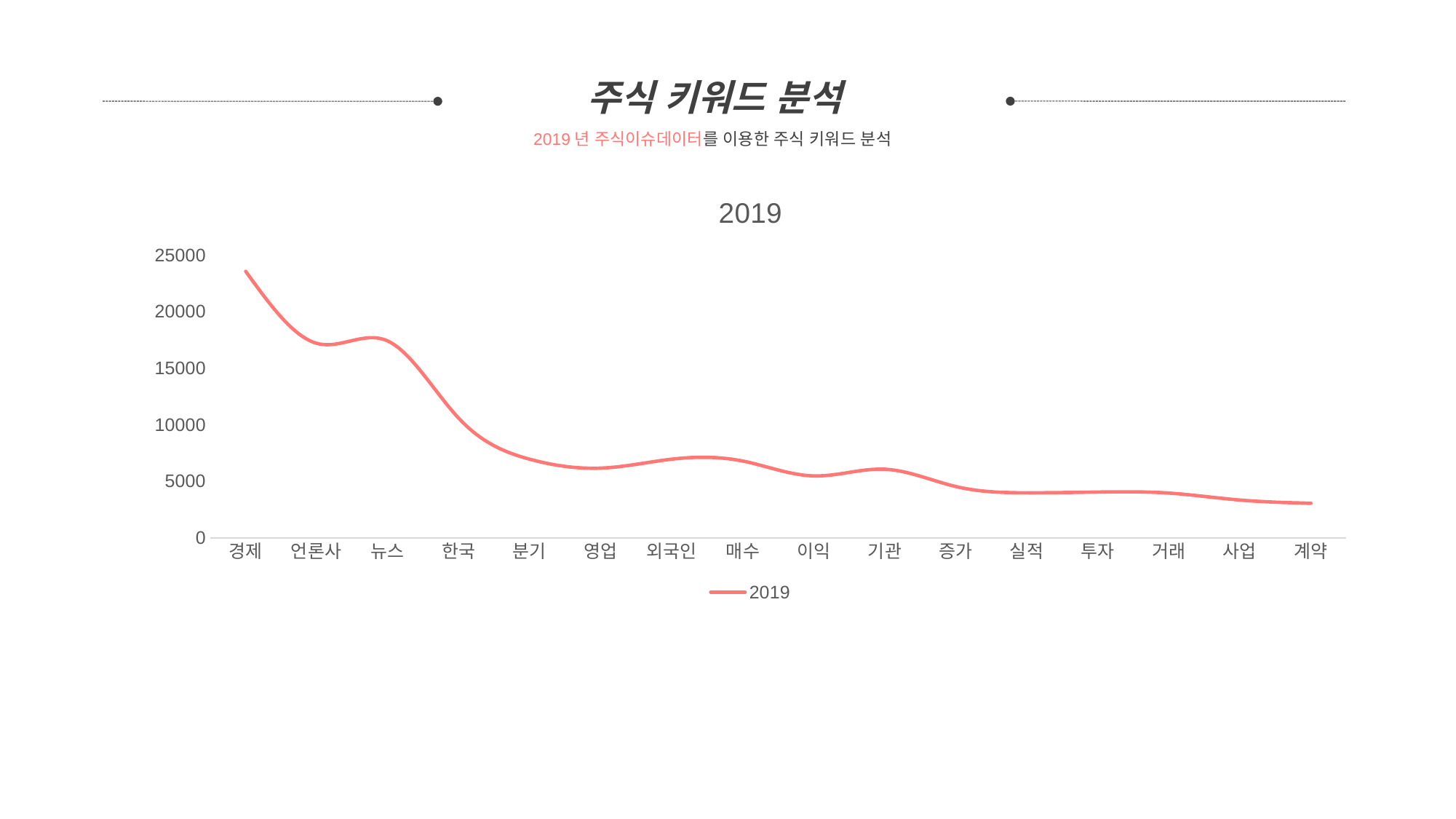

주식 키워드 분석
2019년 주식이슈데이터를 이용한 주식 키워드 분석

### Chart:

| Category | 2019 |
|---|---|
| 경제 | 23576.0 |
| 언론사 | 17211.0 |
| 뉴스 | 17422.0 |
| 한국 | 10584.0 |
| 분기 | 6967.0 |
| 영업 | 6182.0 |
| 외국인 | 6972.0 |
| 매수 | 6806.0 |
| 이익 | 5493.0 |
| 기관 | 6083.0 |
| 증가 | 4552.0 |
| 실적 | 4001.0 |
| 투자 | 4066.0 |
| 거래 | 3975.0 |
| 사업 | 3360.0 |
| 계약 | 3076.0 |